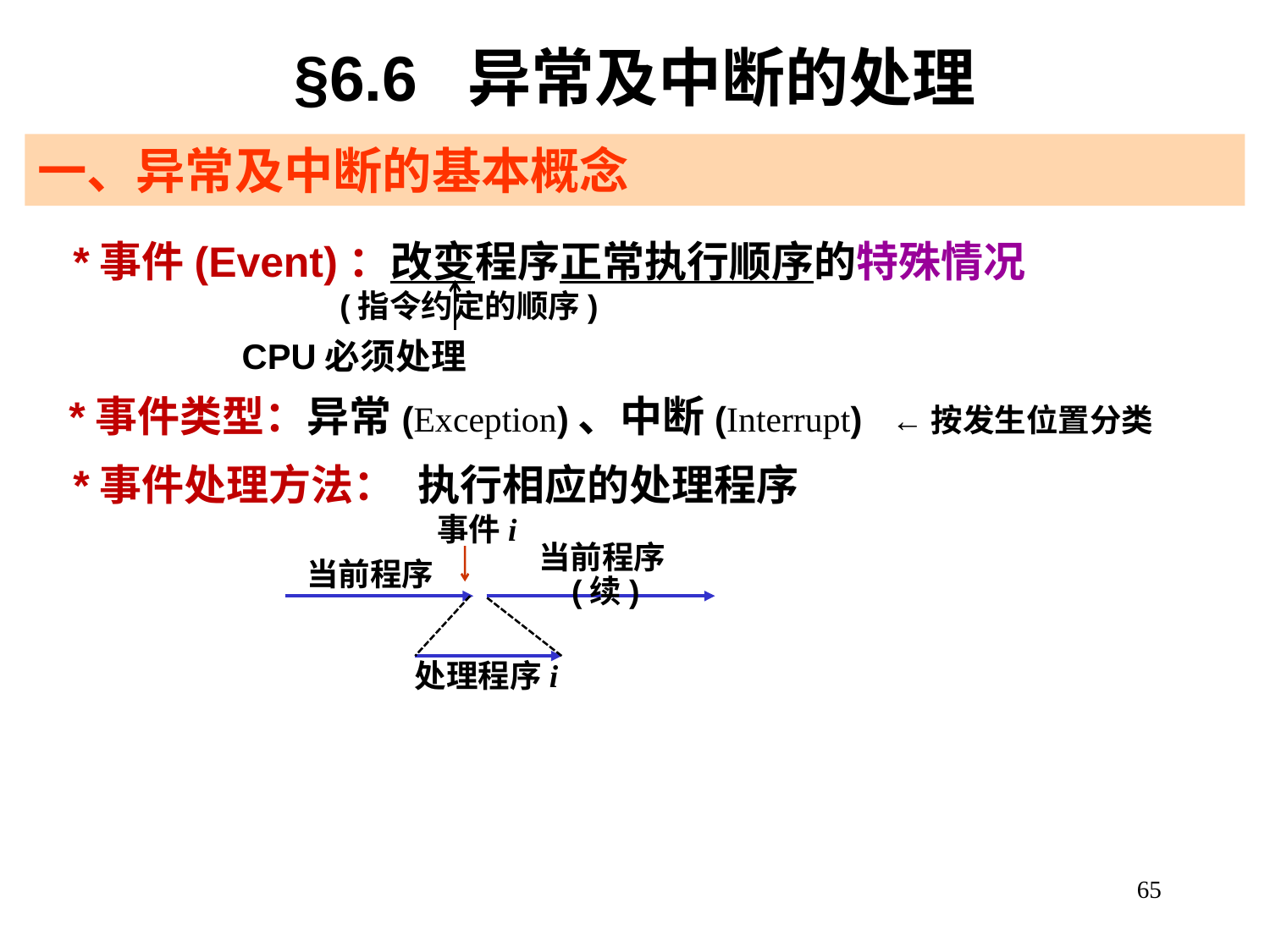

§6.6  异常及中断的处理
一、异常及中断的基本概念
   *事件(Event)：改变程序正常执行顺序的特殊情况
                                  (指令约定的顺序)
                     CPU必须处理
   *事件类型：异常(Exception)、中断(Interrupt)   ←按发生位置分类
   *事件处理方法：
执行相应的处理程序
事件i
当前程序
当前程序(续)
处理程序i
65